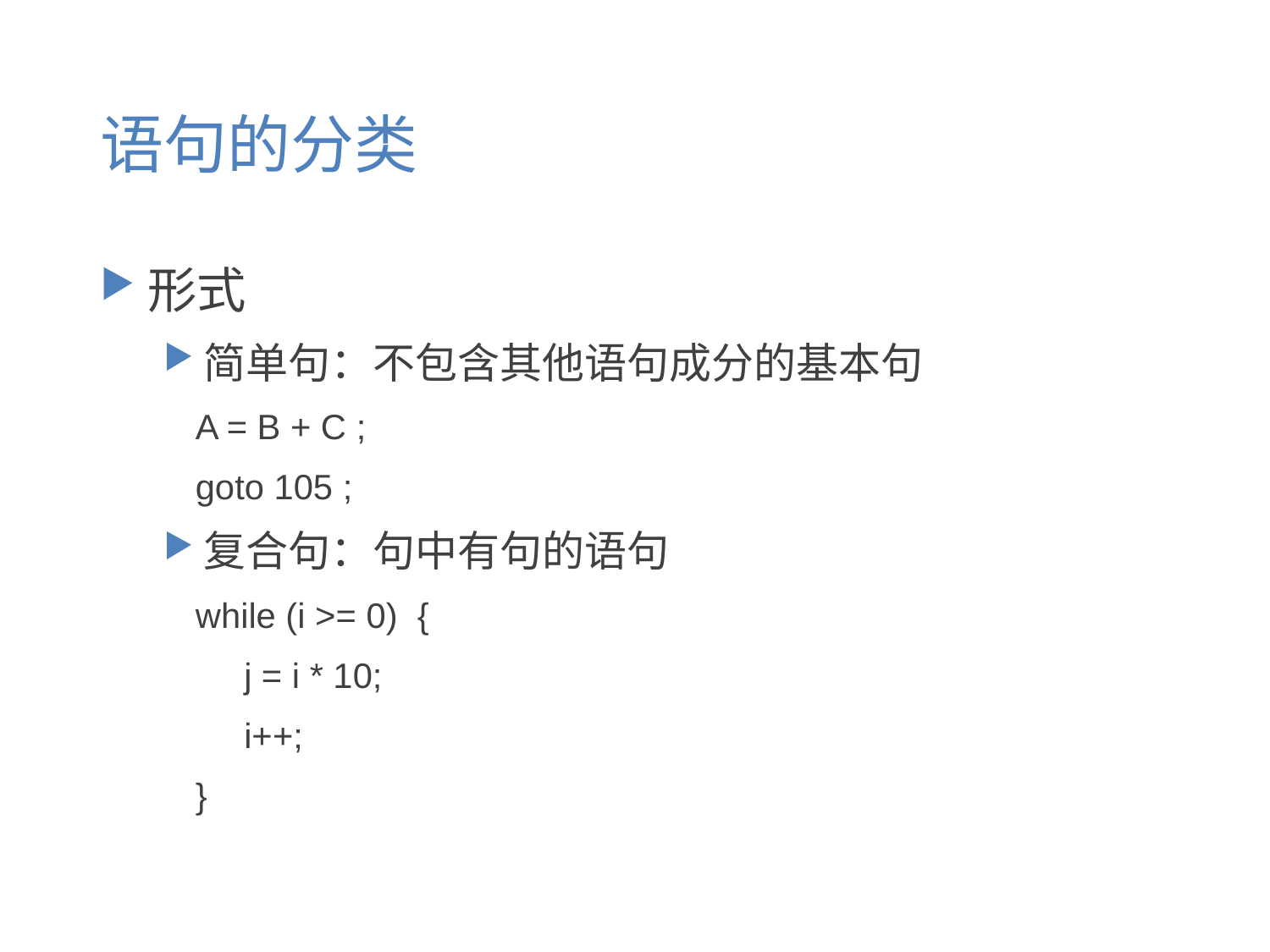

# 语句的分类

形式
简单句：不包含其他语句成分的基本句
A = B + C ;
goto 105 ;
复合句：句中有句的语句
while (i >= 0)  {
     j = i * 10;
     i++;
}